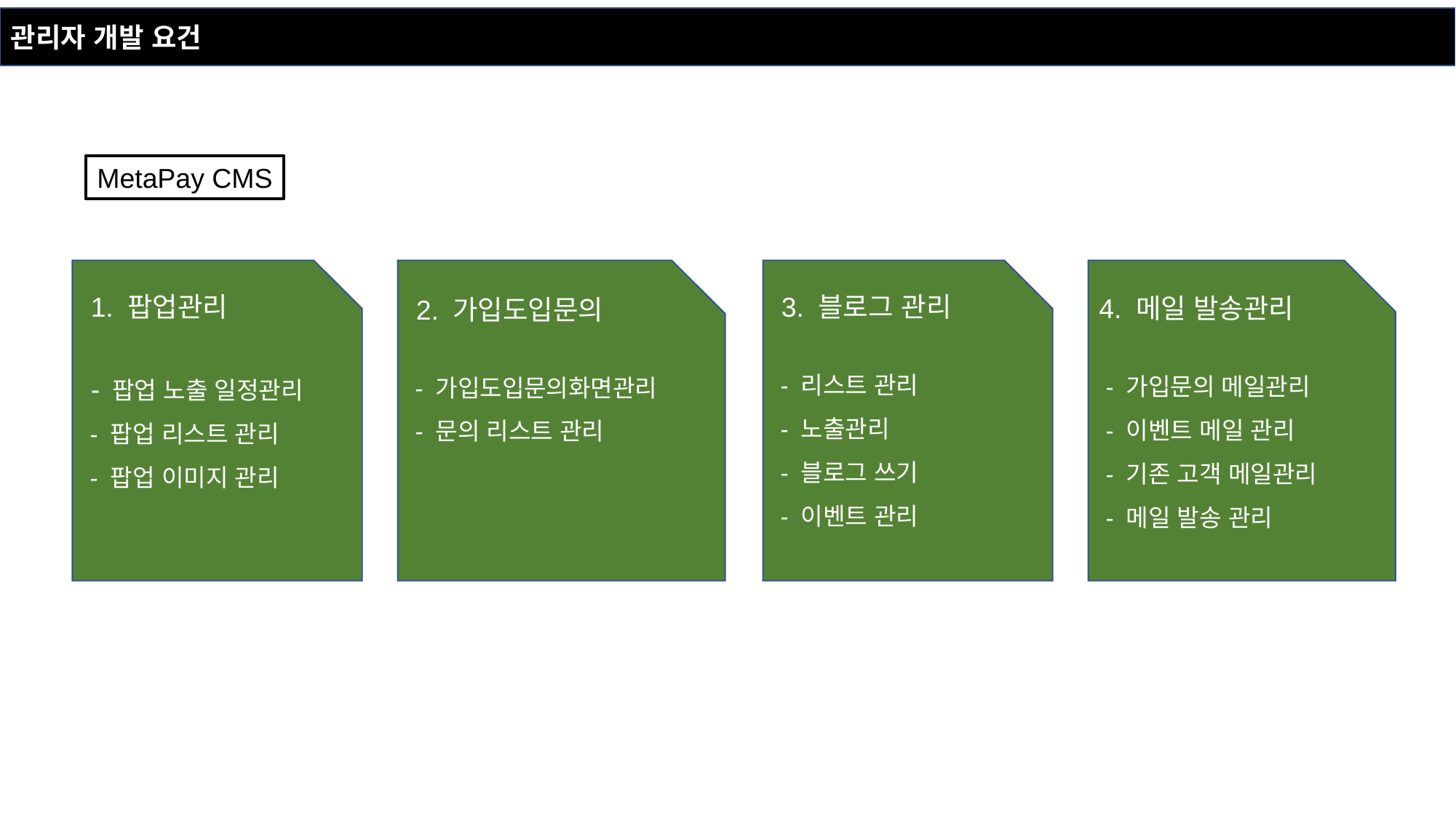

관리자 개발 요건
MetaPay CMS
 1. 팝업관리

 - 팝업 노출 일정관리
 - 팝업 리스트 관리
 - 팝업 이미지 관리
 2. 가입도입문의

 - 가입도입문의화면관리
 - 문의 리스트 관리

 3. 블로그 관리

 - 리스트 관리
 - 노출관리
 - 블로그 쓰기
 - 이벤트 관리
4. 메일 발송관리

 - 가입문의 메일관리
 - 이벤트 메일 관리
 - 기존 고객 메일관리
 - 메일 발송 관리